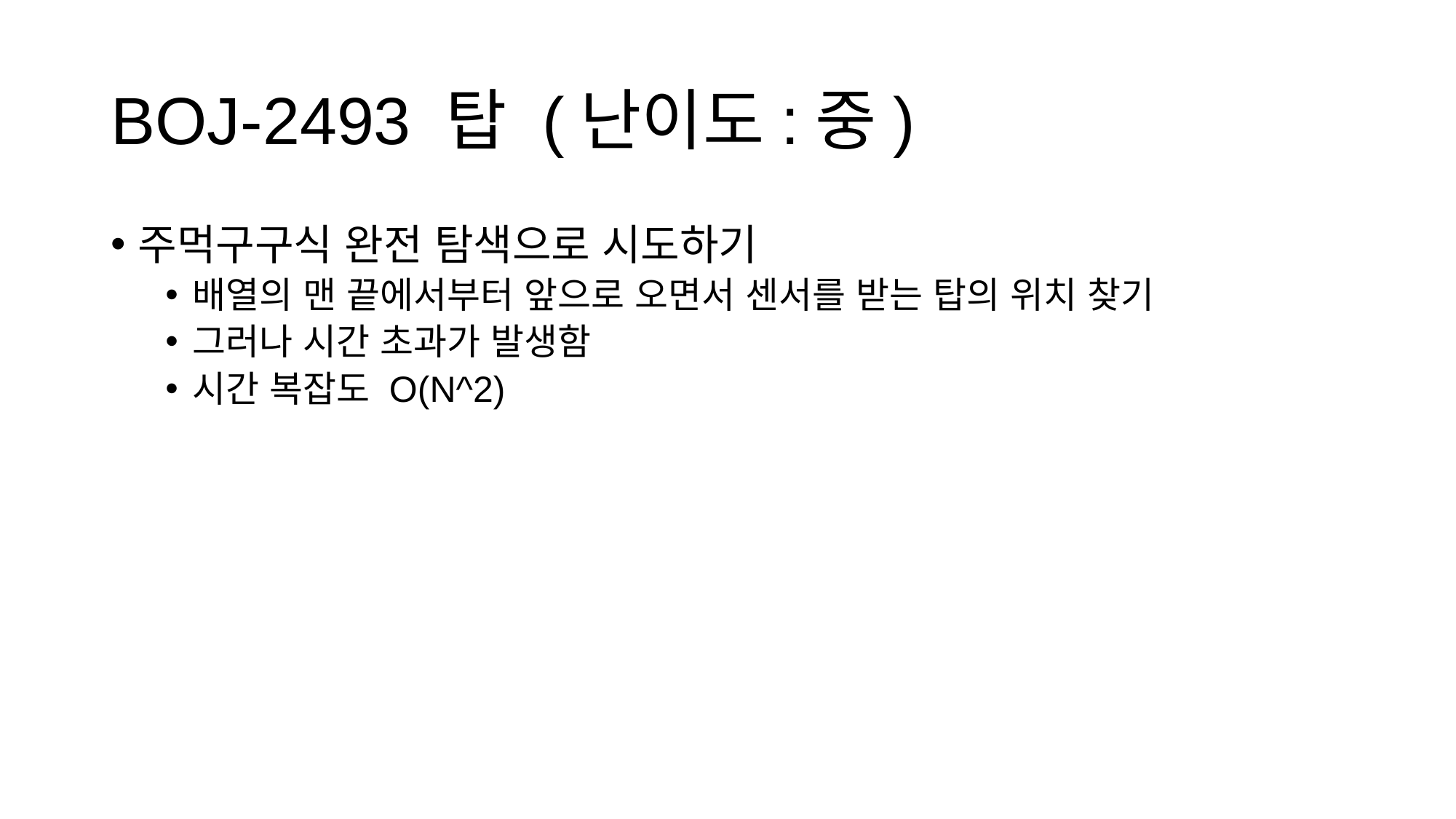

# BOJ-2493 탑 (난이도:중)
주먹구구식 완전 탐색으로 시도하기
배열의 맨 끝에서부터 앞으로 오면서 센서를 받는 탑의 위치 찾기
그러나 시간 초과가 발생함
시간 복잡도 O(N^2)